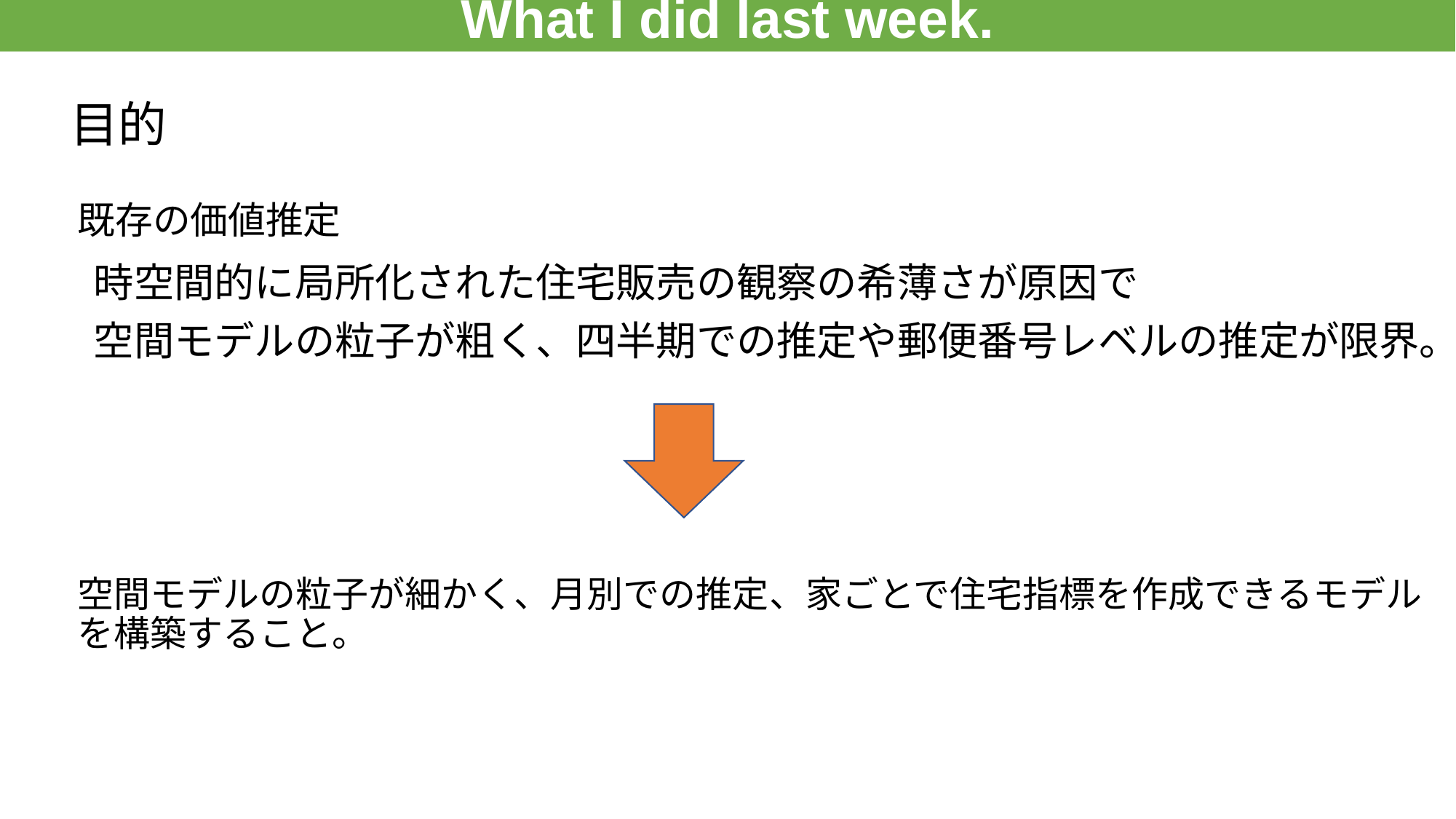

What I did last week.
目的
# 既存の価値推定
時空間的に局所化された住宅販売の観察の希薄さが原因で
空間モデルの粒子が粗く、四半期での推定や郵便番号レベルの推定が限界。

空間モデルの粒子が細かく、月別での推定、家ごとで住宅指標を作成できるモデルを構築すること。